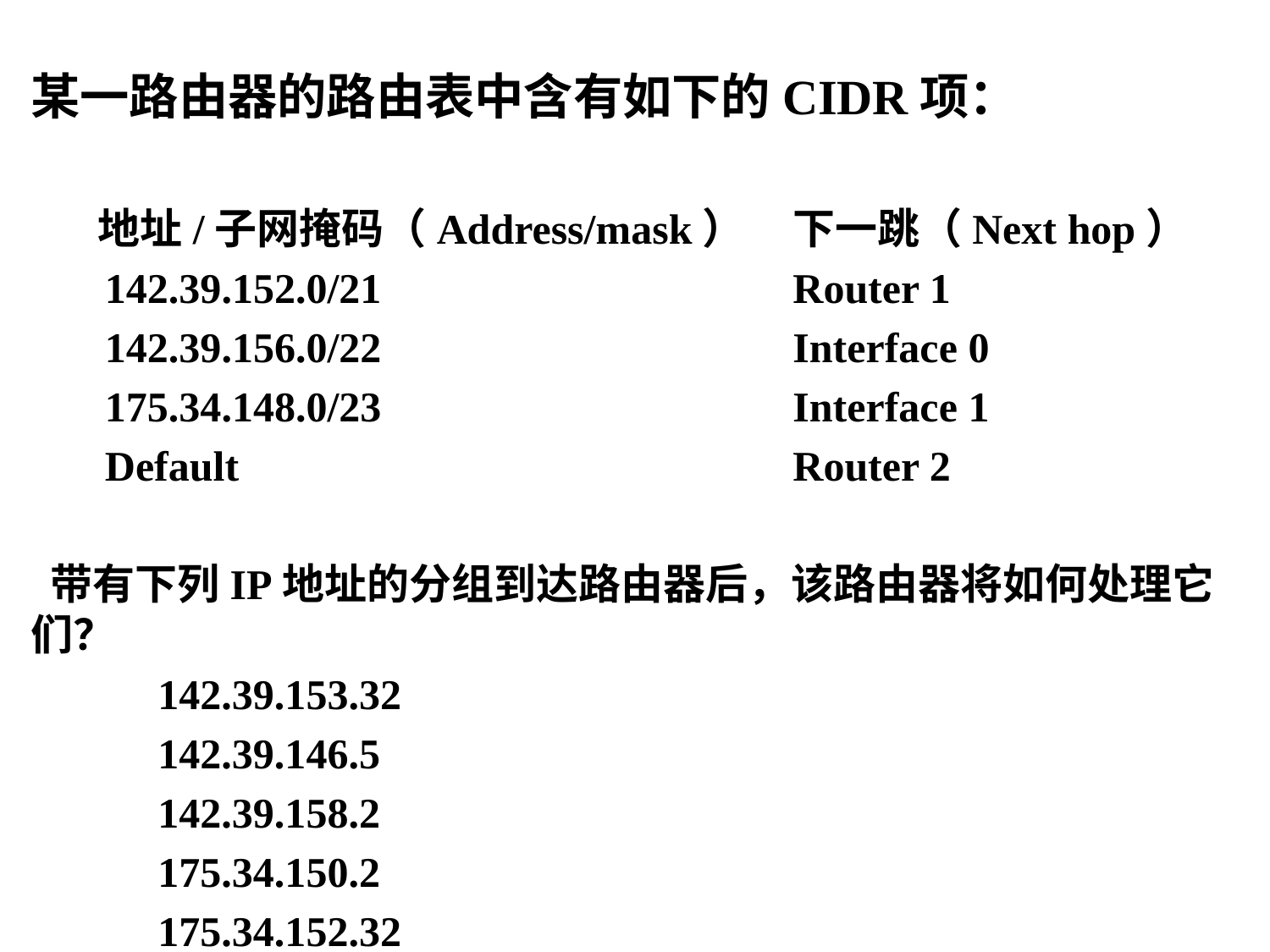

某一路由器的路由表中含有如下的CIDR项：

      地址/子网掩码（Address/mask）    	下一跳（Next hop）
       142.39.152.0/21                 		Router 1
       142.39.156.0/22                 		Interface 0
       175.34.148.0/23                 		Interface 1
       Default                        			Router 2

 带有下列IP地址的分组到达路由器后，该路由器将如何处理它们？
	142.39.153.32
	142.39.146.5
	142.39.158.2
	175.34.150.2
	175.34.152.32